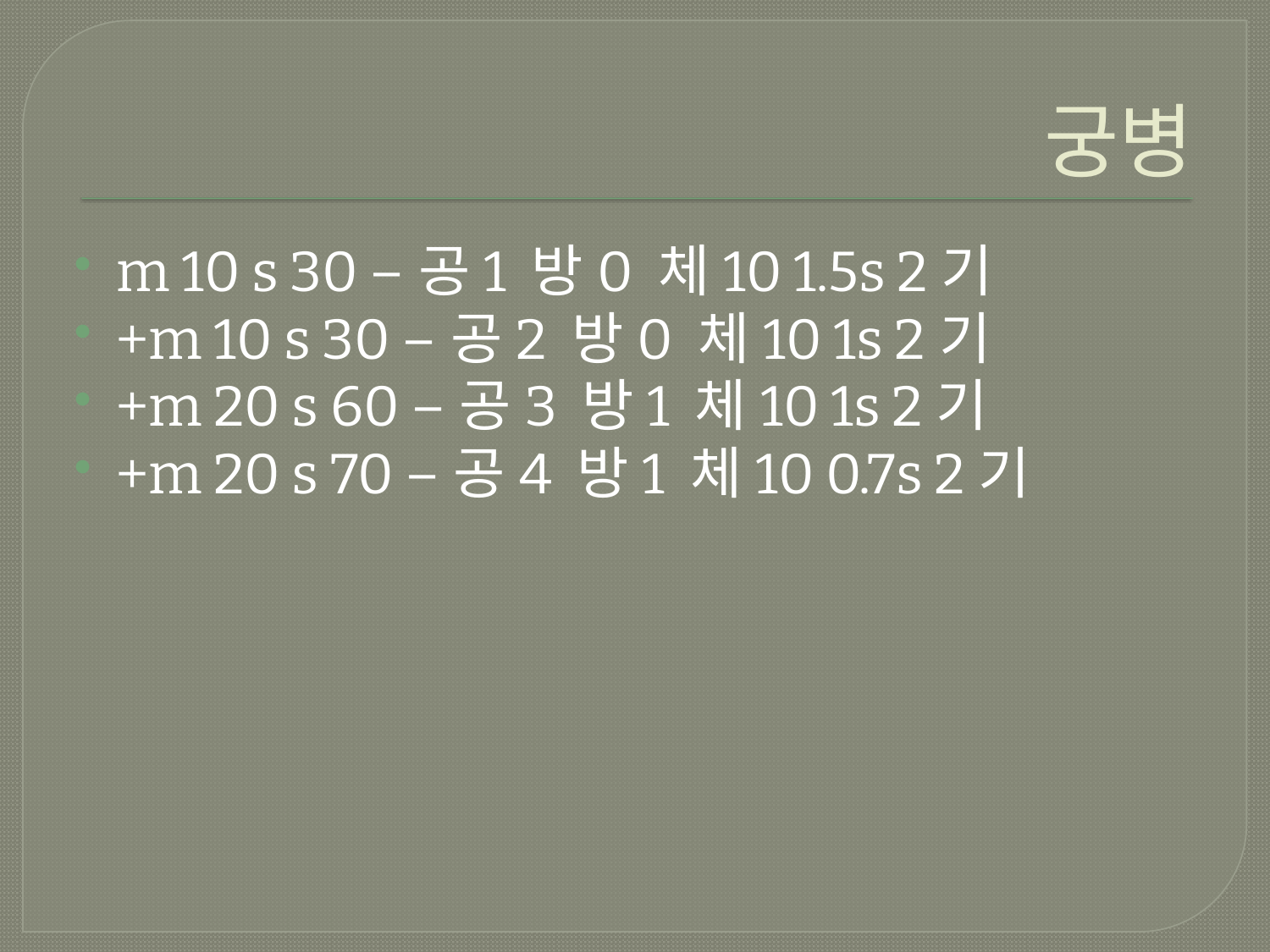

# 궁병
m 10 s 30 –공1 방0 체10 1.5s 2기
+m 10 s 30 –공2 방0 체10 1s 2기
+m 20 s 60 –공3 방1 체10 1s 2기
+m 20 s 70 –공4 방1 체10 0.7s 2기